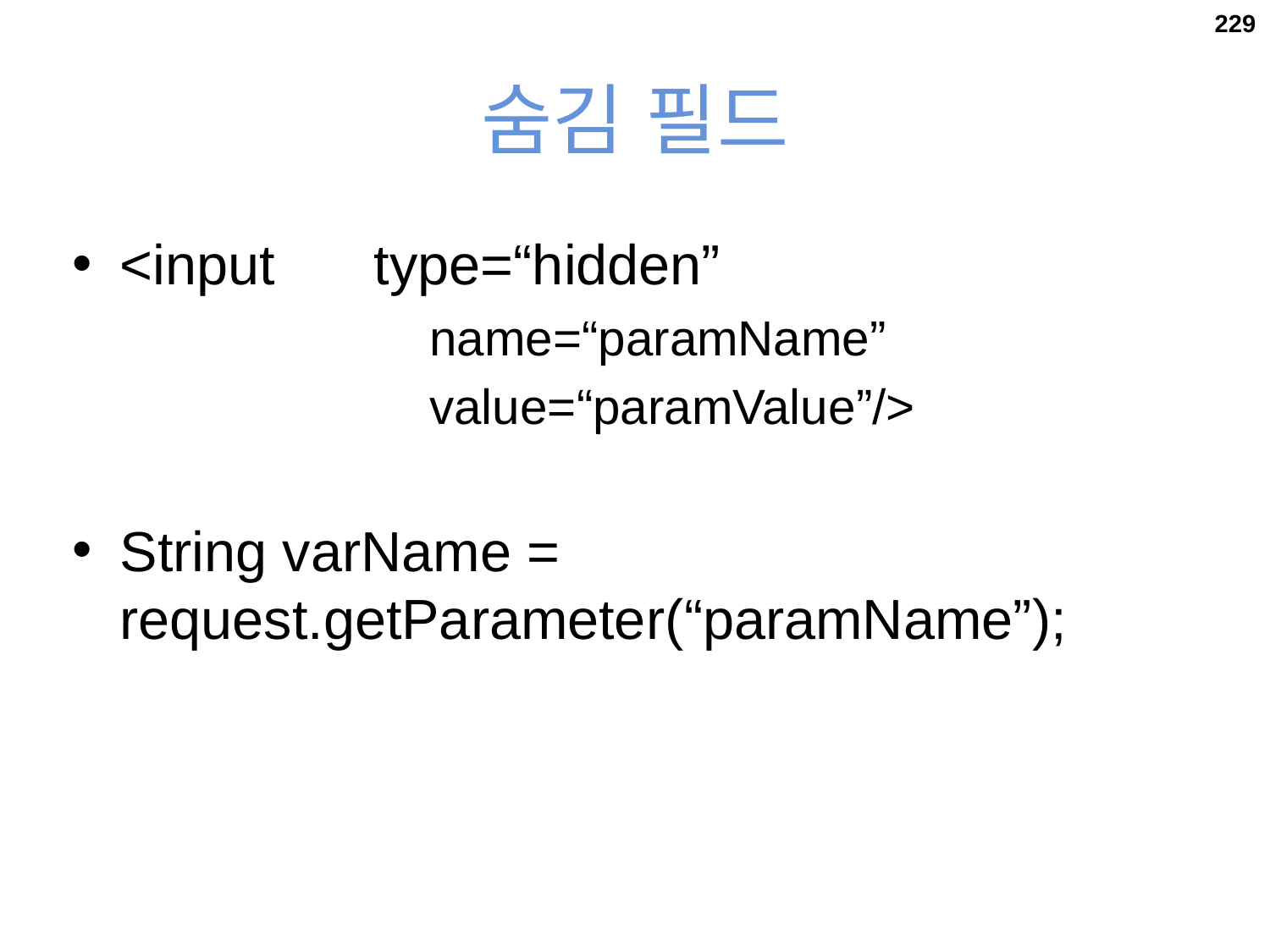

229
# 숨김 필드
<input 	type=“hidden”
			name=“paramName”
			value=“paramValue”/>

String varName = request.getParameter(“paramName”);